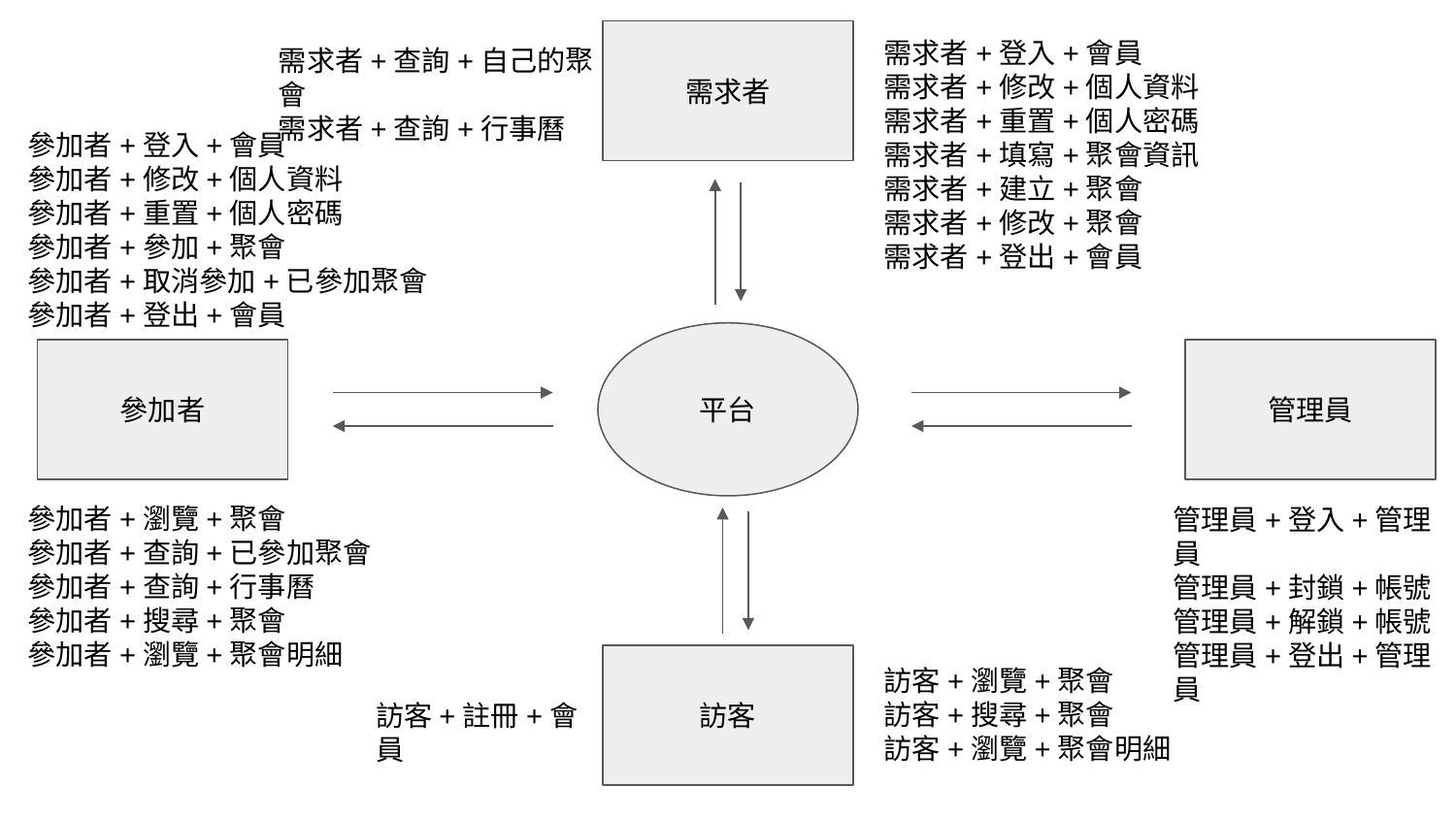

需求者
需求者+登入+會員
需求者+修改+個人資料
需求者+重置+個人密碼
需求者+填寫+聚會資訊
需求者+建立+聚會
需求者+修改+聚會
需求者+登出+會員
需求者+查詢+自己的聚會
需求者+查詢+行事曆

參加者+登入+會員
參加者+修改+個人資料
參加者+重置+個人密碼
參加者+參加+聚會
參加者+取消參加+已參加聚會
參加者+登出+會員
平台
參加者
管理員
參加者+瀏覽+聚會
參加者+查詢+已參加聚會
參加者+查詢+行事曆
參加者+搜尋+聚會
參加者+瀏覽+聚會明細
管理員+登入+管理員
管理員+封鎖+帳號
管理員+解鎖+帳號
管理員+登出+管理員
訪客
訪客+瀏覽+聚會
訪客+搜尋+聚會
訪客+瀏覽+聚會明細
訪客+註冊+會員